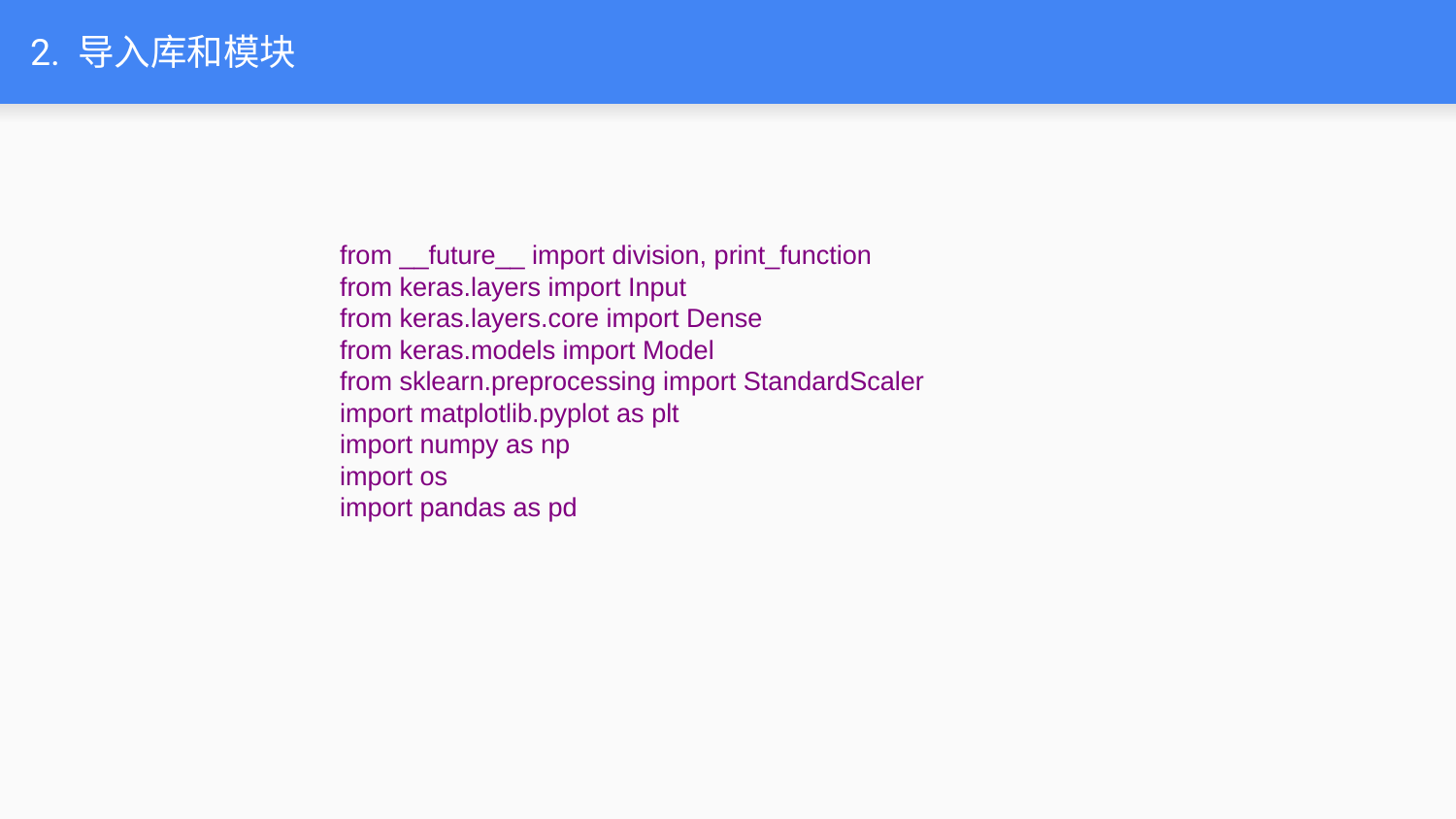

# 2. 导入库和模块
from __future__ import division, print_function
from keras.layers import Input
from keras.layers.core import Dense
from keras.models import Model
from sklearn.preprocessing import StandardScaler
import matplotlib.pyplot as plt
import numpy as np
import os
import pandas as pd